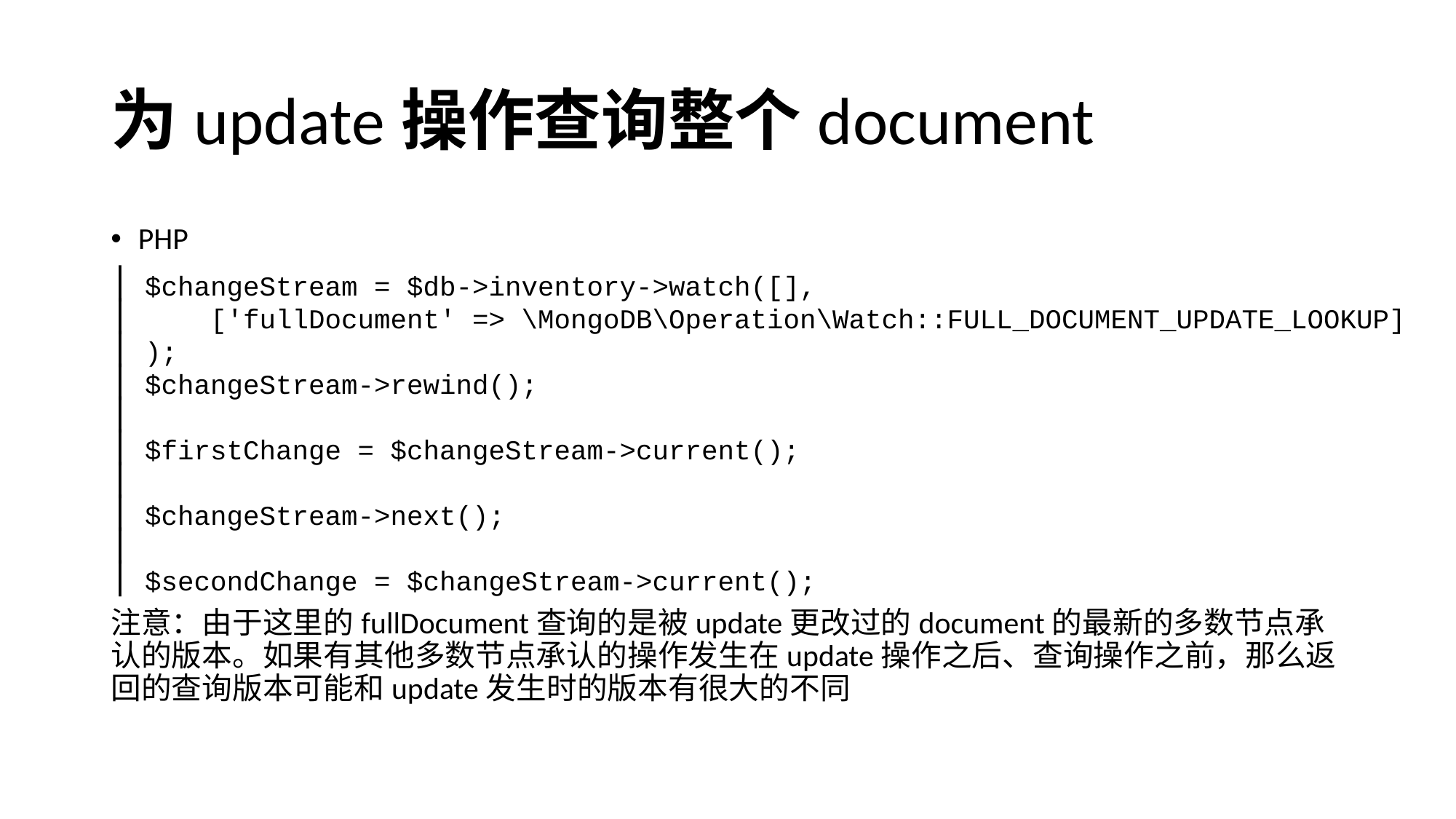

# 为update操作查询整个document
PHP

注意：由于这里的fullDocument查询的是被update更改过的document的最新的多数节点承认的版本。如果有其他多数节点承认的操作发生在update操作之后、查询操作之前，那么返回的查询版本可能和update发生时的版本有很大的不同
$changeStream = $db->inventory->watch([],
    ['fullDocument' => \MongoDB\Operation\Watch::FULL_DOCUMENT_UPDATE_LOOKUP]
);
$changeStream->rewind();

$firstChange = $changeStream->current();

$changeStream->next();

$secondChange = $changeStream->current();